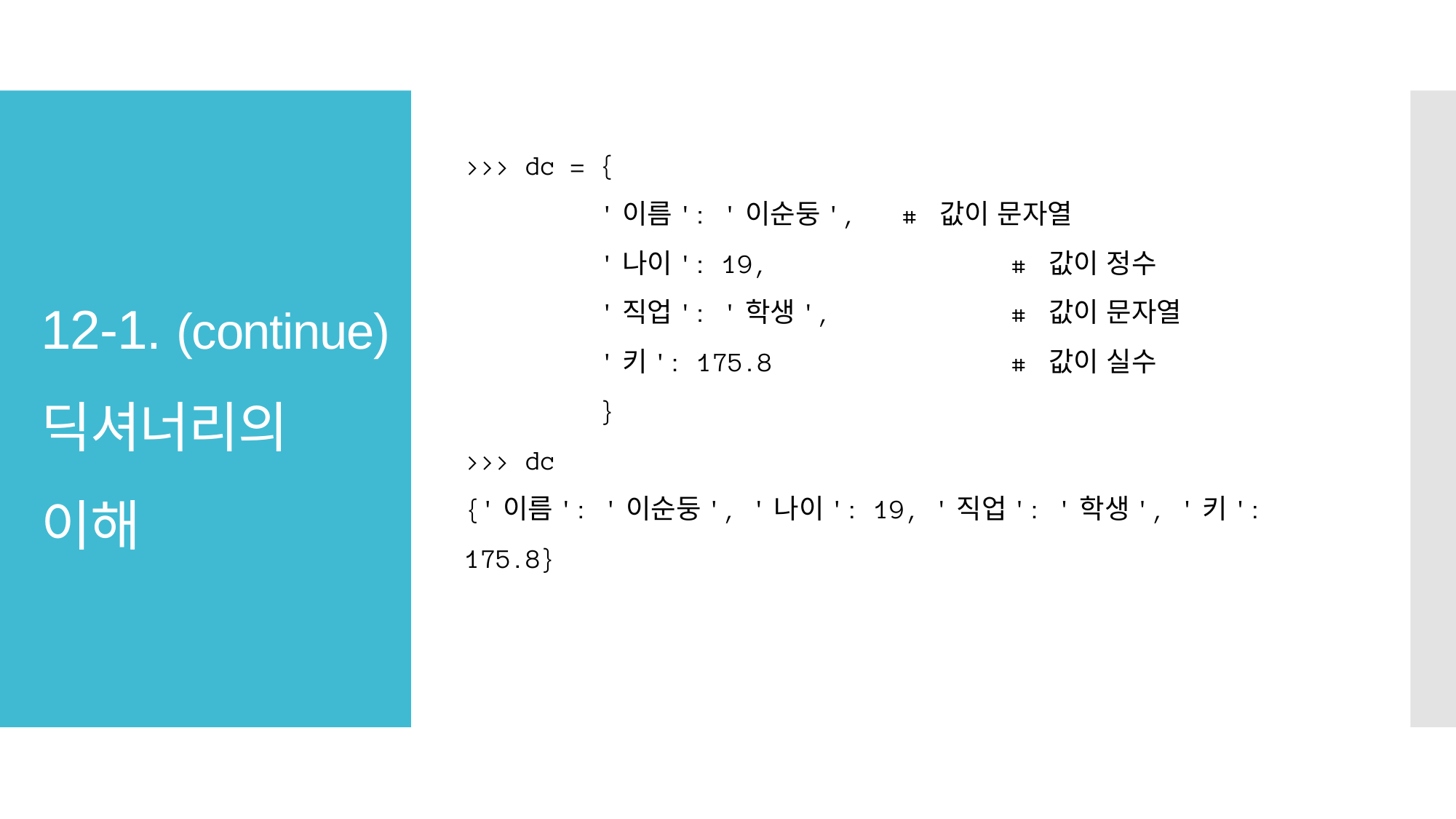

>>> dc = {
         '이름': '이순둥', 	# 값이 문자열
         '나이': 19, 			# 값이 정수
         '직업': '학생', 		# 값이 문자열
         '키': 175.8 			# 값이 실수
         }
>>> dc
{'이름': '이순둥', '나이': 19, '직업': '학생', '키': 175.8}
# 12-1. (continue) 딕셔너리의 이해